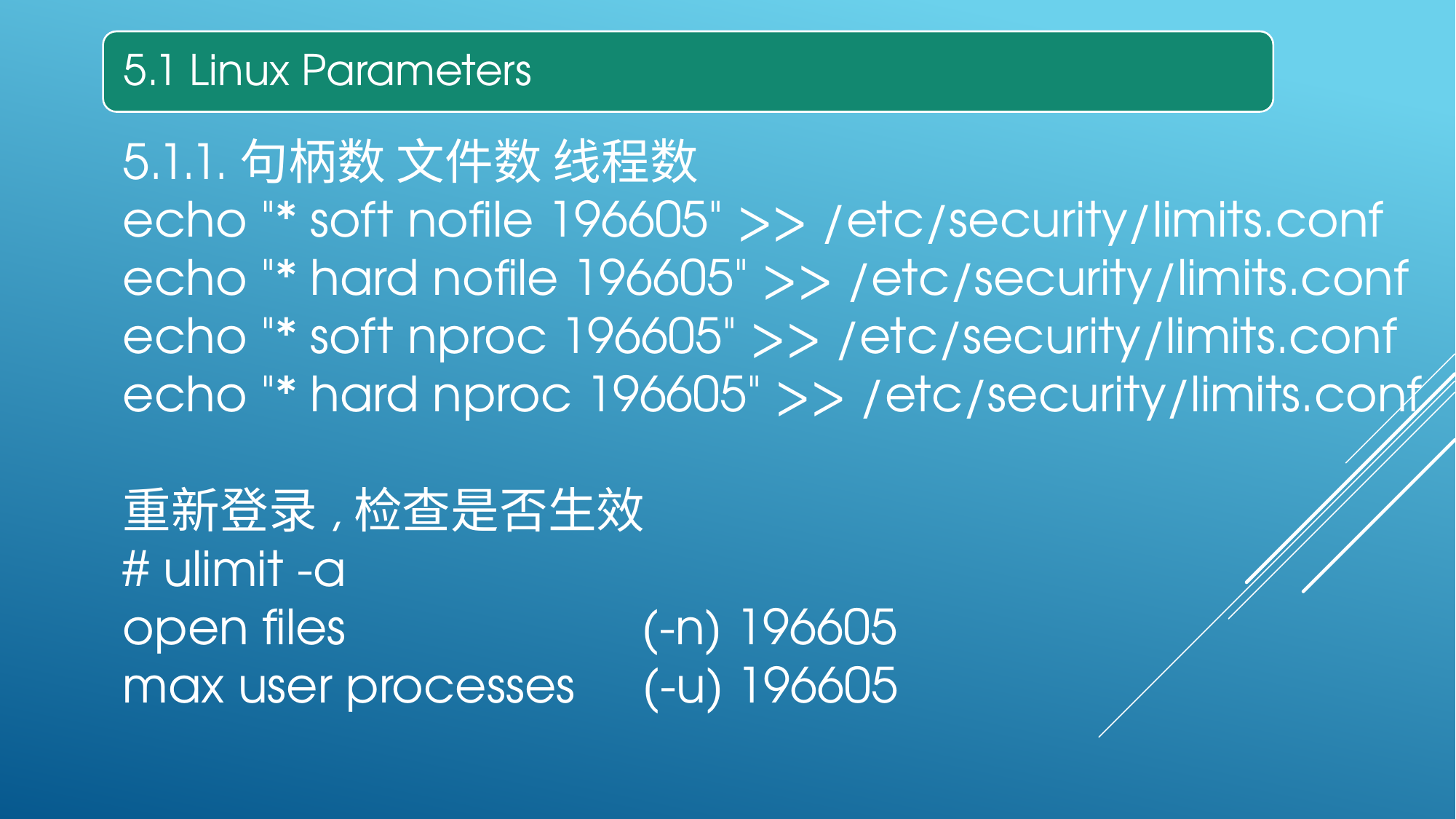

5.1 Linux Parameters
5.1.1.句柄数 文件数 线程数
echo "* soft nofile 196605" >> /etc/security/limits.conf
echo "* hard nofile 196605" >> /etc/security/limits.conf
echo "* soft nproc 196605" >> /etc/security/limits.conf
echo "* hard nproc 196605" >> /etc/security/limits.conf

重新登录,检查是否生效
# ulimit -a
open files                      (-n) 196605
max user processes     (-u) 196605